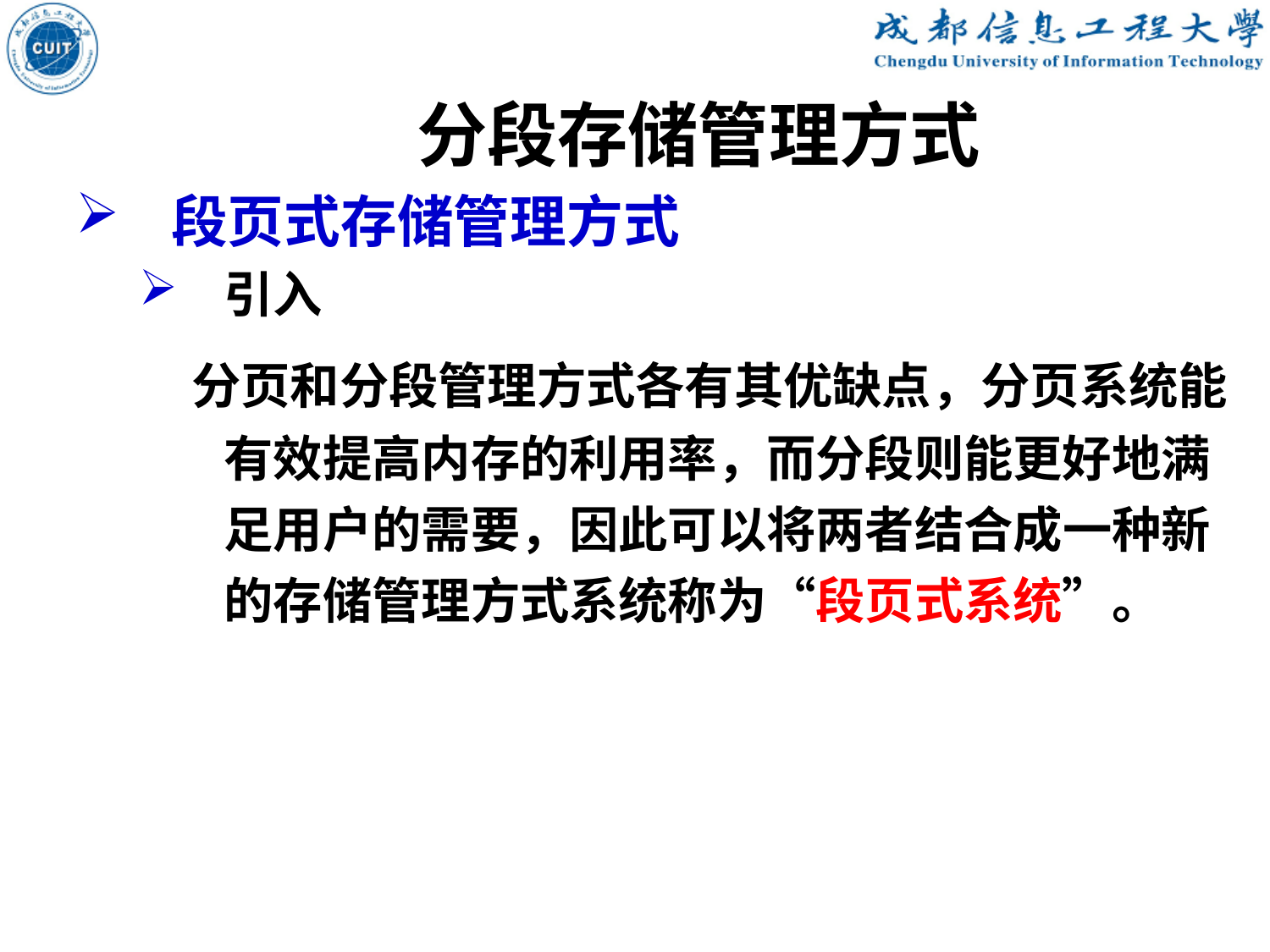

分段存储管理方式
段页式存储管理方式
引入
   分页和分段管理方式各有其优缺点，分页系统能有效提高内存的利用率，而分段则能更好地满足用户的需要，因此可以将两者结合成一种新的存储管理方式系统称为“段页式系统”。